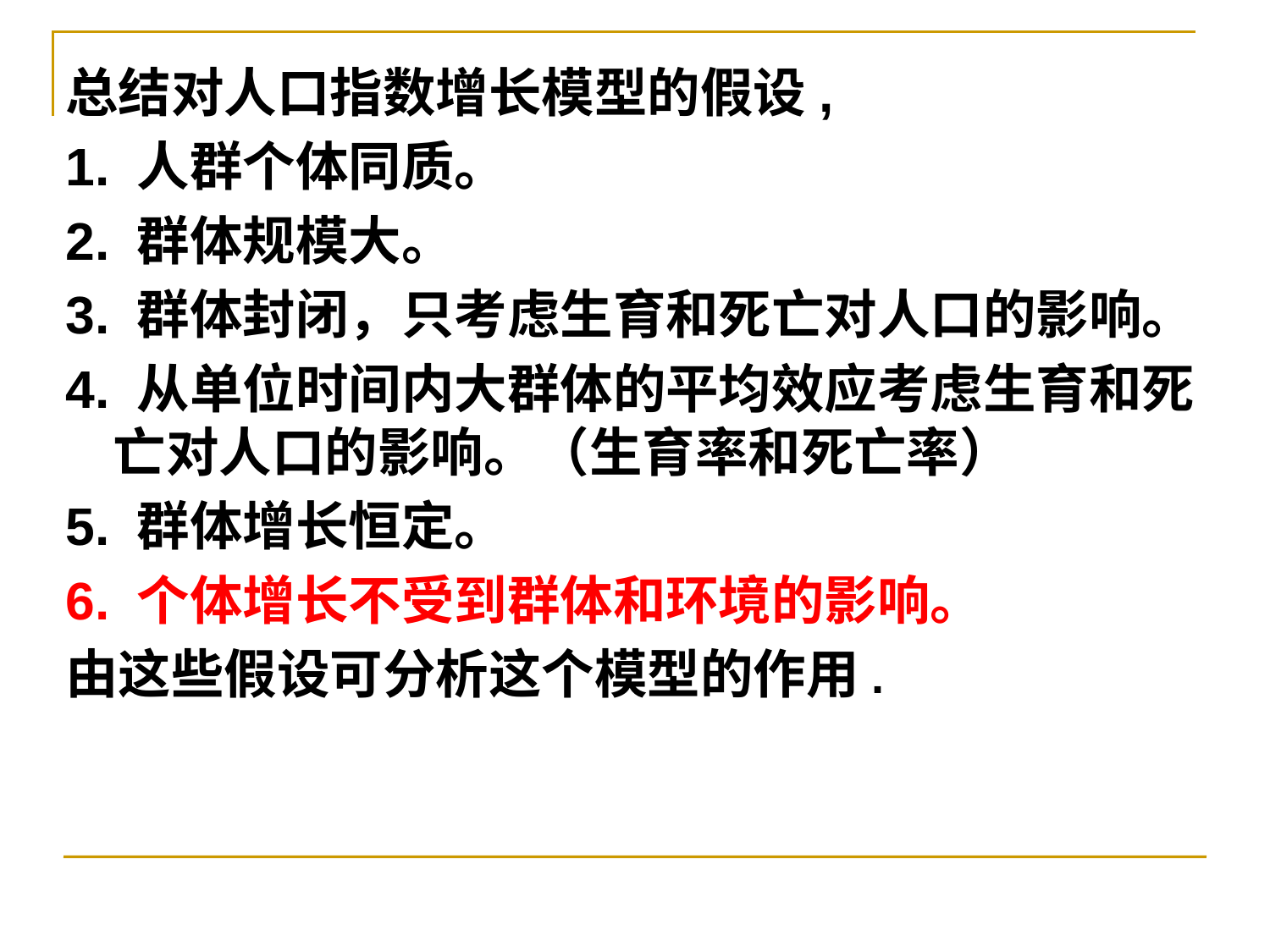

总结对人口指数增长模型的假设,
1. 人群个体同质。
2. 群体规模大。
3. 群体封闭，只考虑生育和死亡对人口的影响。
4. 从单位时间内大群体的平均效应考虑生育和死亡对人口的影响。（生育率和死亡率）
5. 群体增长恒定。
6. 个体增长不受到群体和环境的影响。
由这些假设可分析这个模型的作用.